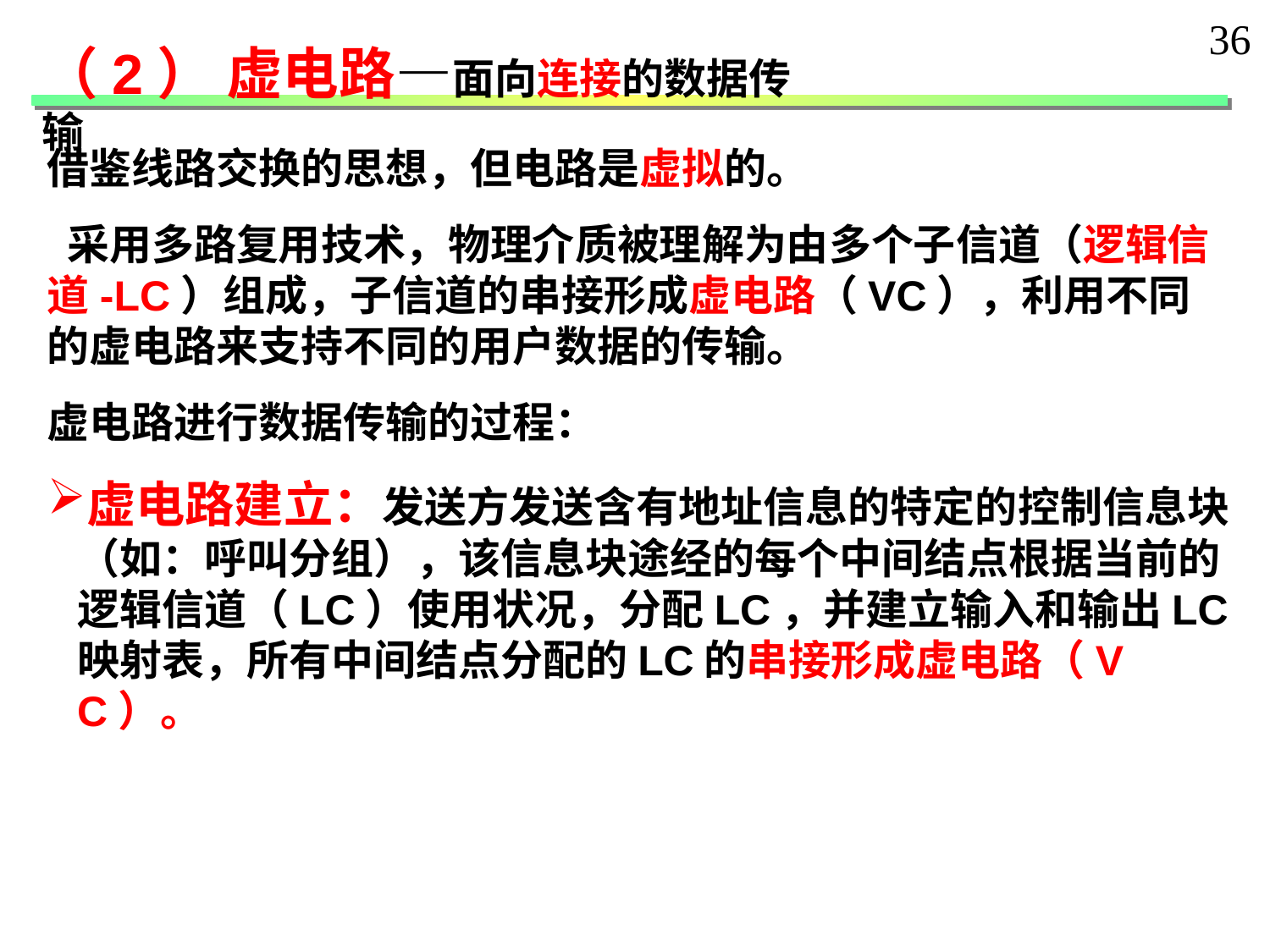

36
（2） 虚电路—面向连接的数据传输

借鉴线路交换的思想，但电路是虚拟的。
 采用多路复用技术，物理介质被理解为由多个子信道（逻辑信道-LC）组成，子信道的串接形成虚电路（VC），利用不同的虚电路来支持不同的用户数据的传输。
虚电路进行数据传输的过程：
虚电路建立：发送方发送含有地址信息的特定的控制信息块（如：呼叫分组），该信息块途经的每个中间结点根据当前的逻辑信道（LC）使用状况，分配LC，并建立输入和输出LC映射表，所有中间结点分配的LC的串接形成虚电路（VC）。